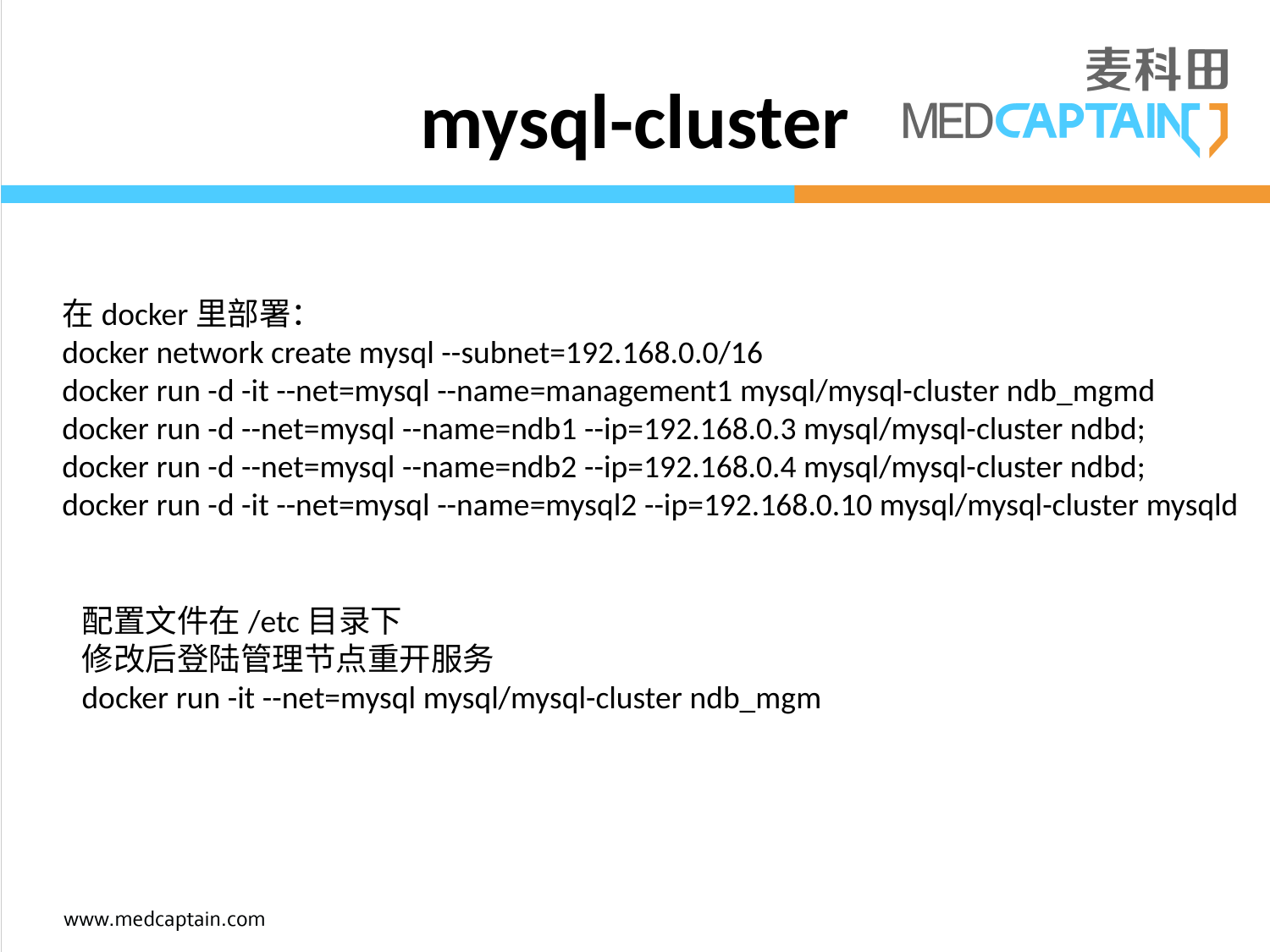

# mysql-cluster
在docker里部署：
docker network create mysql --subnet=192.168.0.0/16
docker run -d -it --net=mysql --name=management1 mysql/mysql-cluster ndb_mgmd
docker run -d --net=mysql --name=ndb1 --ip=192.168.0.3 mysql/mysql-cluster ndbd;
docker run -d --net=mysql --name=ndb2 --ip=192.168.0.4 mysql/mysql-cluster ndbd;
docker run -d -it --net=mysql --name=mysql2 --ip=192.168.0.10 mysql/mysql-cluster mysqld
配置文件在/etc目录下
修改后登陆管理节点重开服务
docker run -it --net=mysql mysql/mysql-cluster ndb_mgm